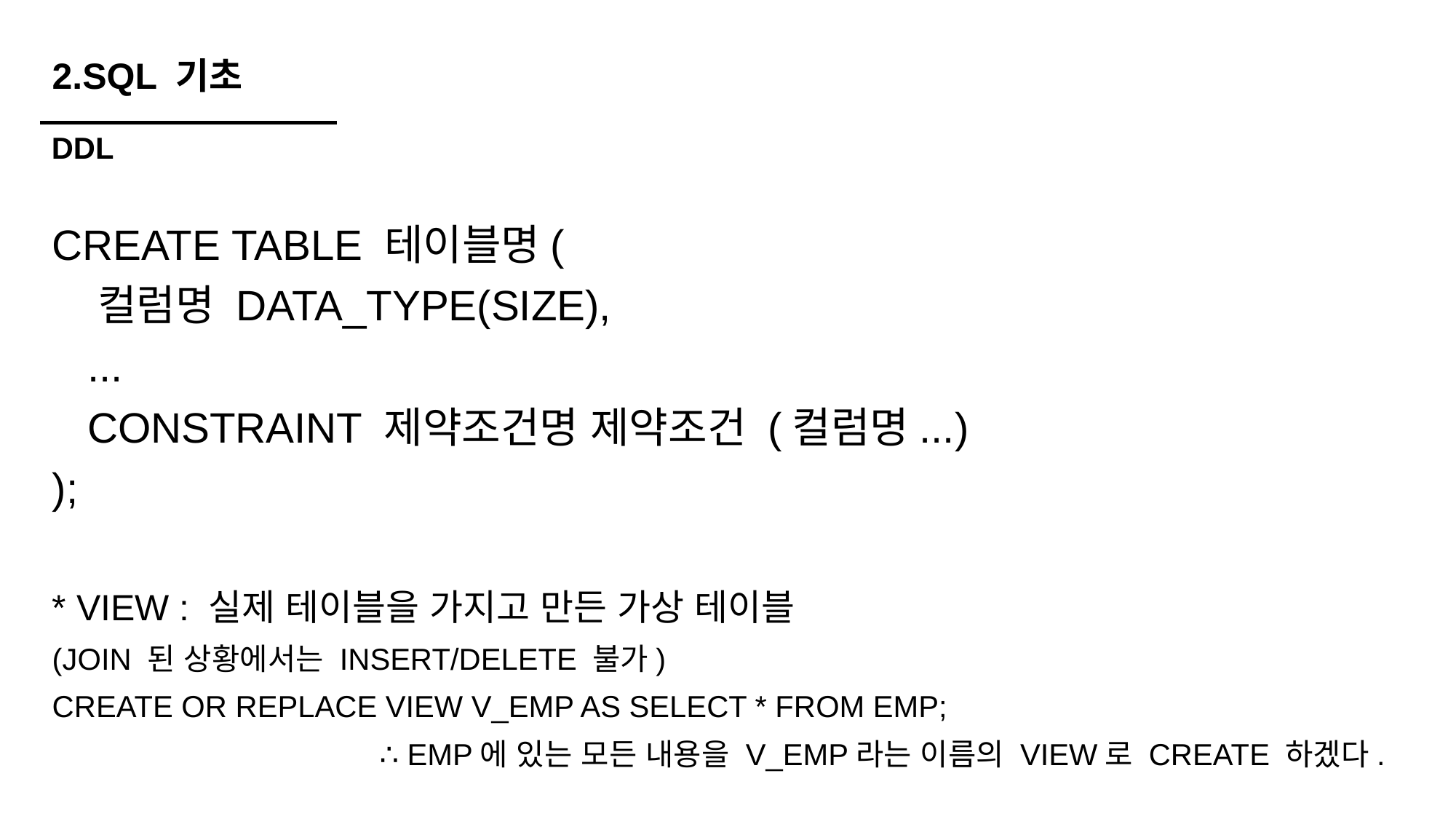

# 2.SQL 기초
DDL
CREATE TABLE 테이블명(
   컬럼명 DATA_TYPE(SIZE),
   ...
   CONSTRAINT 제약조건명 제약조건 (컬럼명...)
);

* VIEW : 실제 테이블을 가지고 만든 가상 테이블
(JOIN 된 상황에서는 INSERT/DELETE 불가)
CREATE OR REPLACE VIEW V_EMP AS SELECT * FROM EMP;
			∴ EMP에 있는 모든 내용을 V_EMP라는 이름의 VIEW로 CREATE 하겠다.